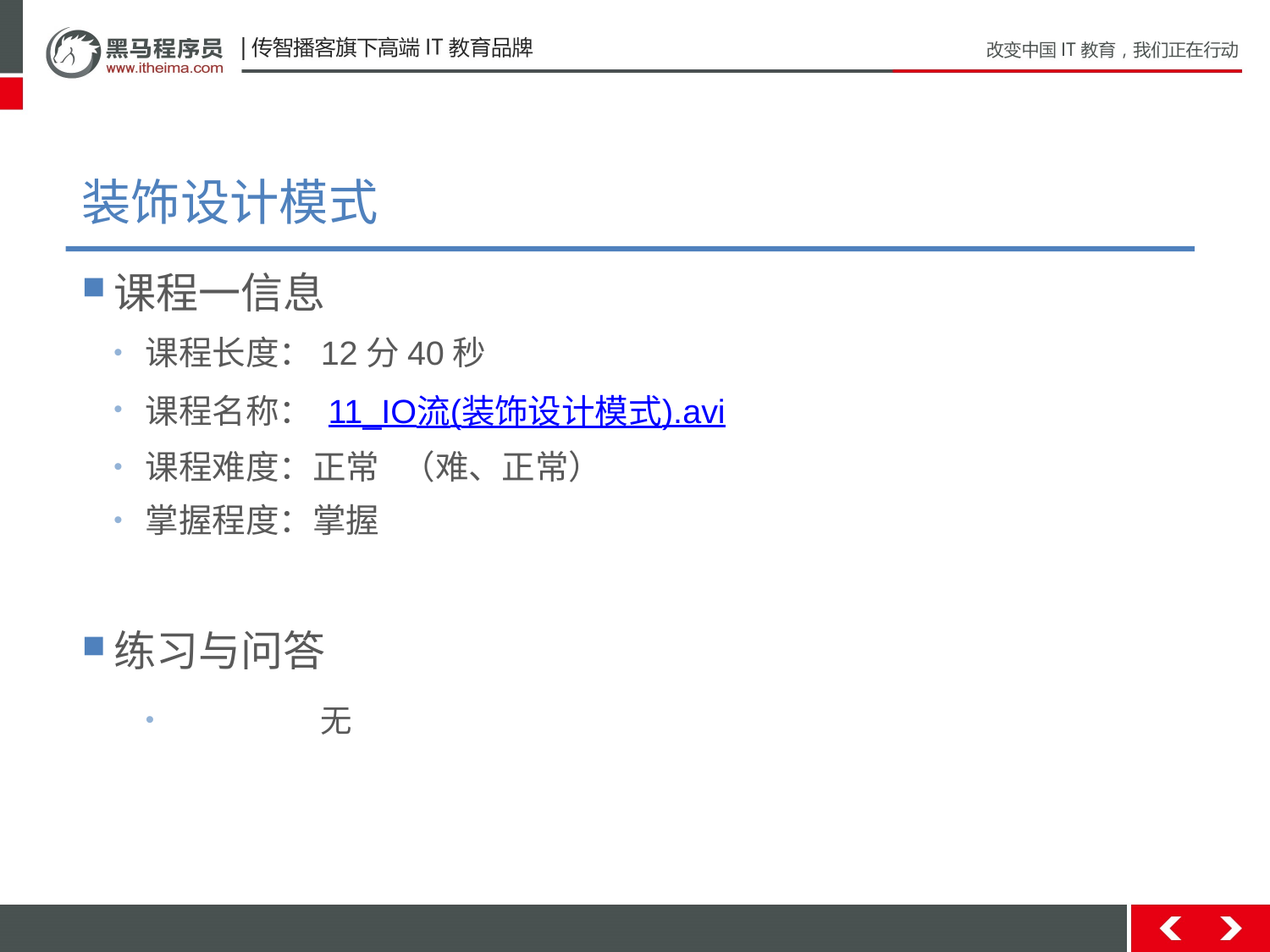

# 装饰设计模式
课程一信息
课程长度：12分40秒
课程名称： 11_IO流(装饰设计模式).avi
课程难度：正常   （难、正常）
掌握程度：掌握

练习与问答
	无